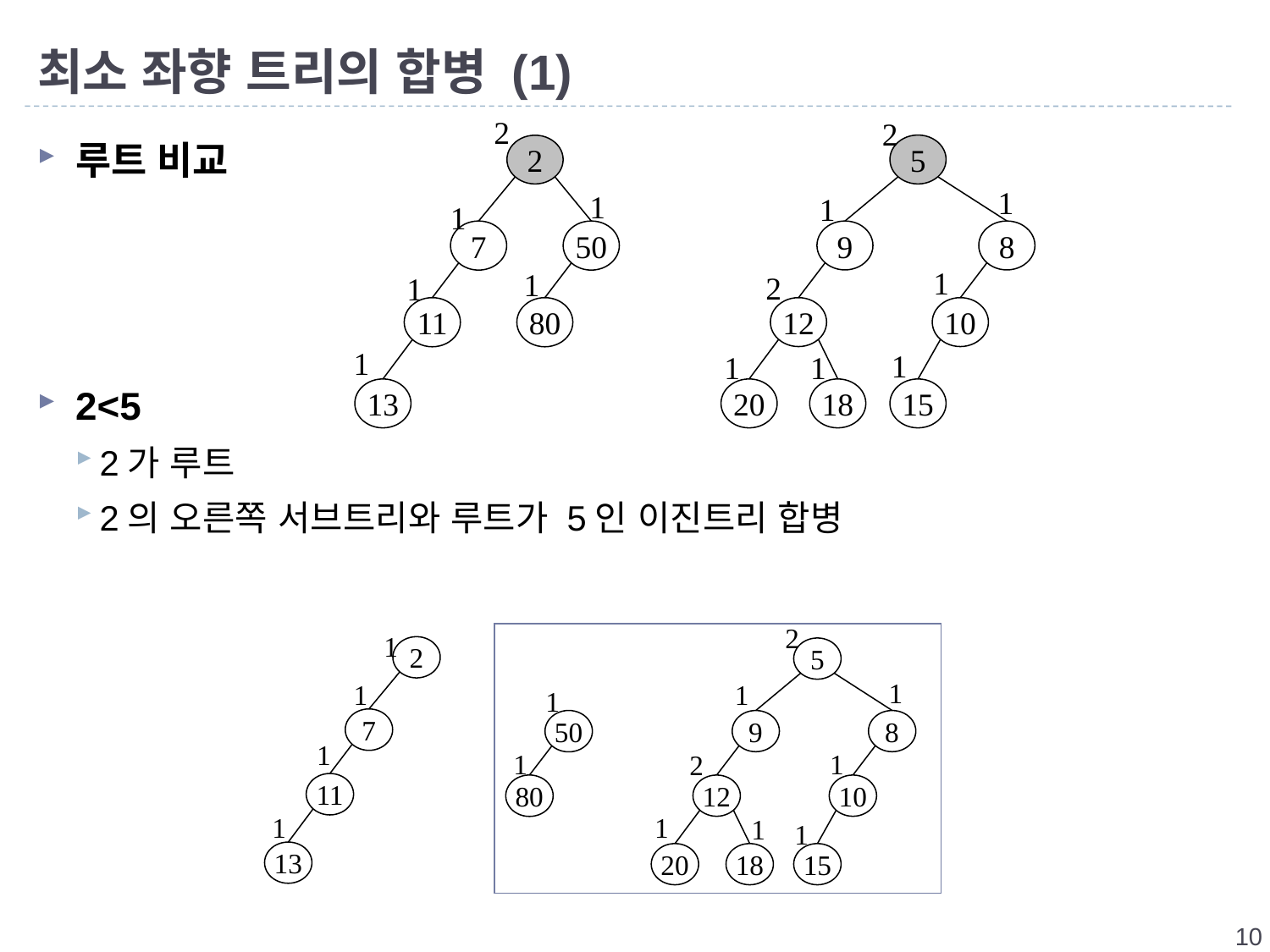

# 최소 좌향 트리의 합병 (1)
2
2
루트 비교

2<5
2가 루트
2의 오른쪽 서브트리와 루트가 5인 이진트리 합병
5
2
1
1
1
1
7
50
9
8
1
1
2
1
11
80
12
10
1
1
1
1
13
20
18
15
2
1

2
5
1
1
1
1
7
50
9
8
1
1
1
2
11
80
12
10
1
1
1
1
13
20
18
15
10